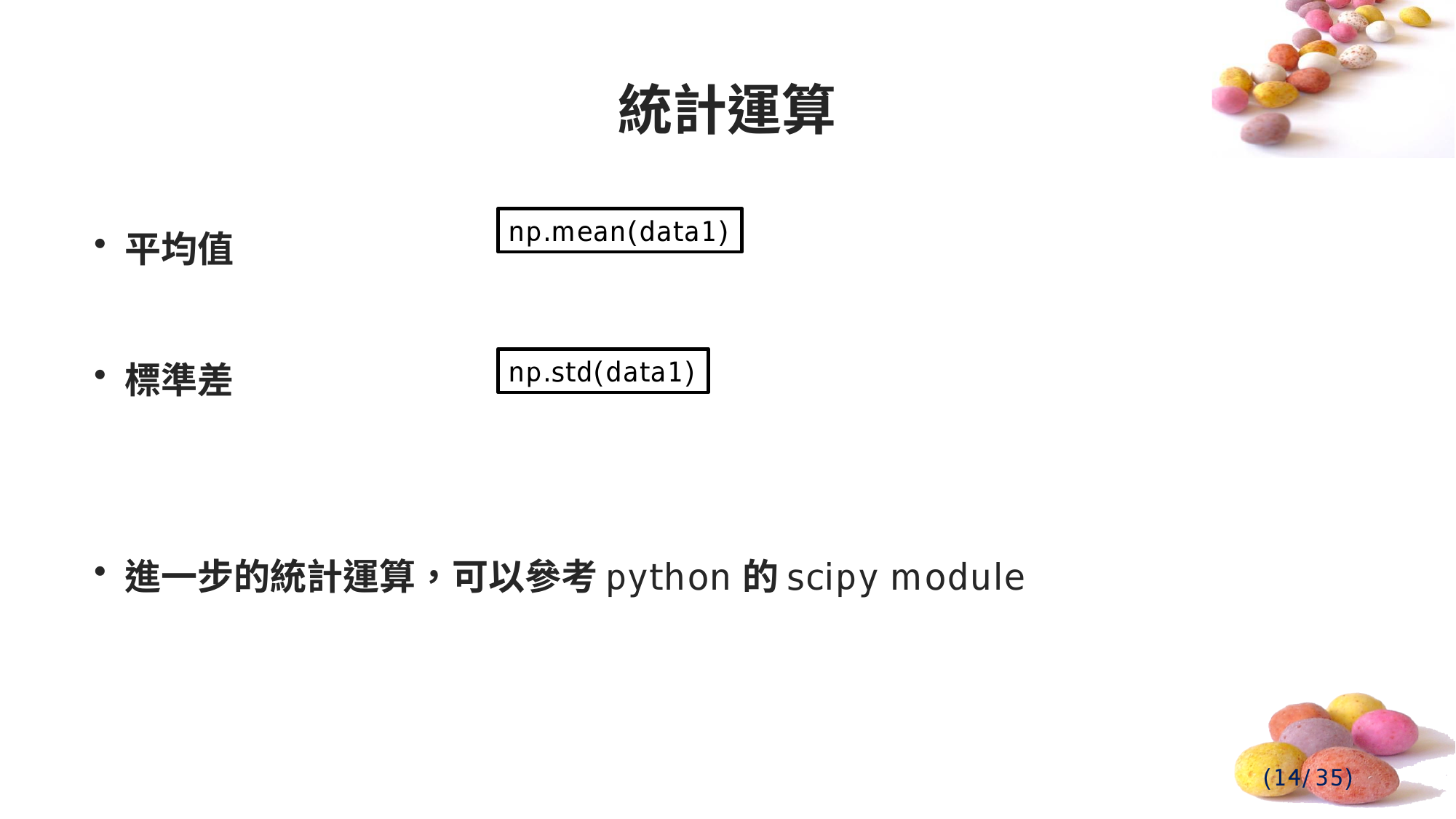

# 統計運算
平均值

標準差

進一步的統計運算，可以參考python的scipy module
np.mean(data1)
np.std(data1)